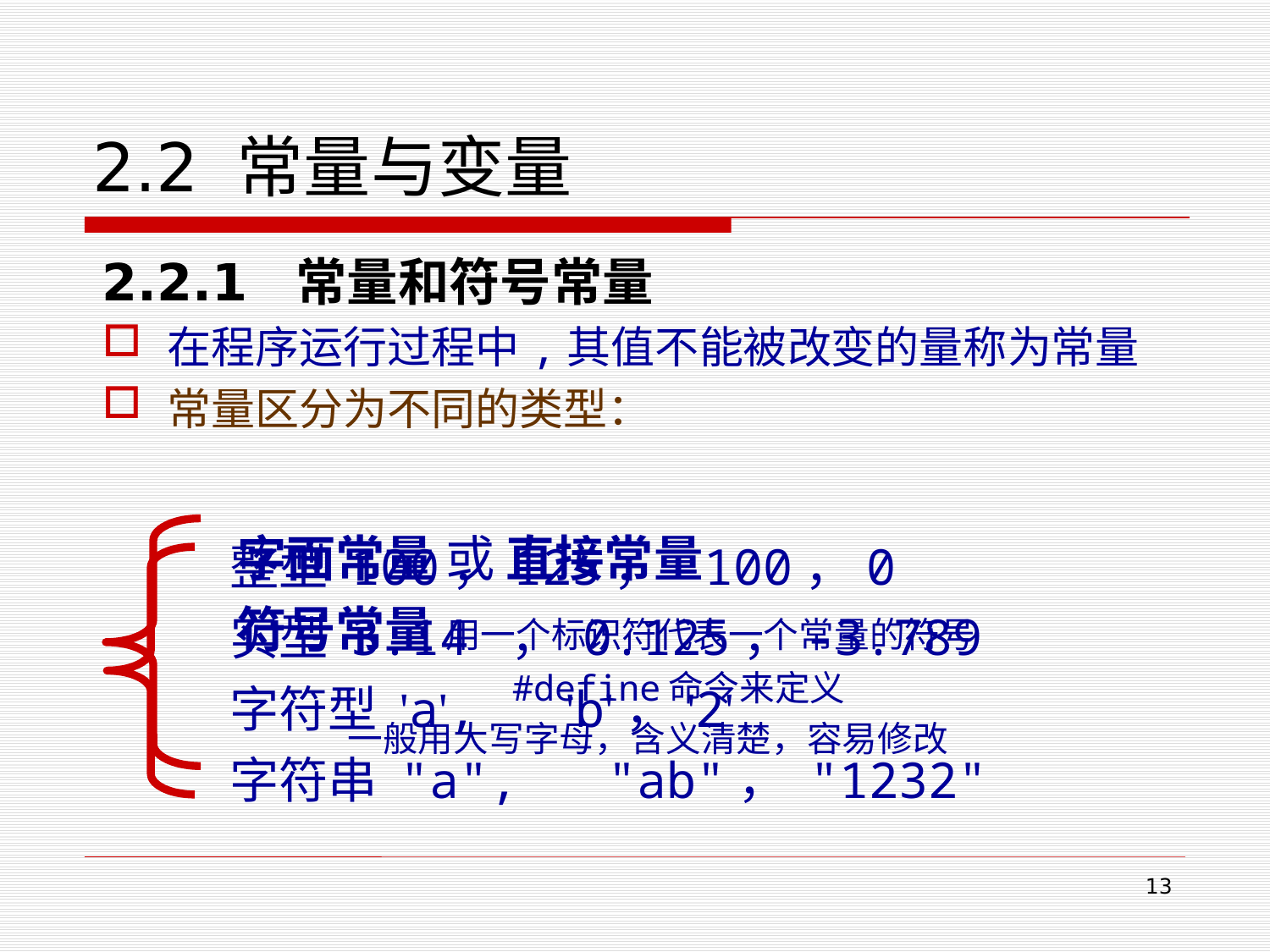

# 2.2 常量与变量
2.2.1  常量和符号常量
在程序运行过程中,其值不能被改变的量称为常量
常量区分为不同的类型：
字面常量 或 直接常量
符号常量 用一个标识符代表一个常量的符号
             #define命令来定义
             一般用大写字母，含义清楚，容易修改

整型 100，125，-100，0
实型 3.14 ， 0.125，-3.789
字符型 'a',   'b'，'2'
字符串 "a",   "ab"， "1232"

13